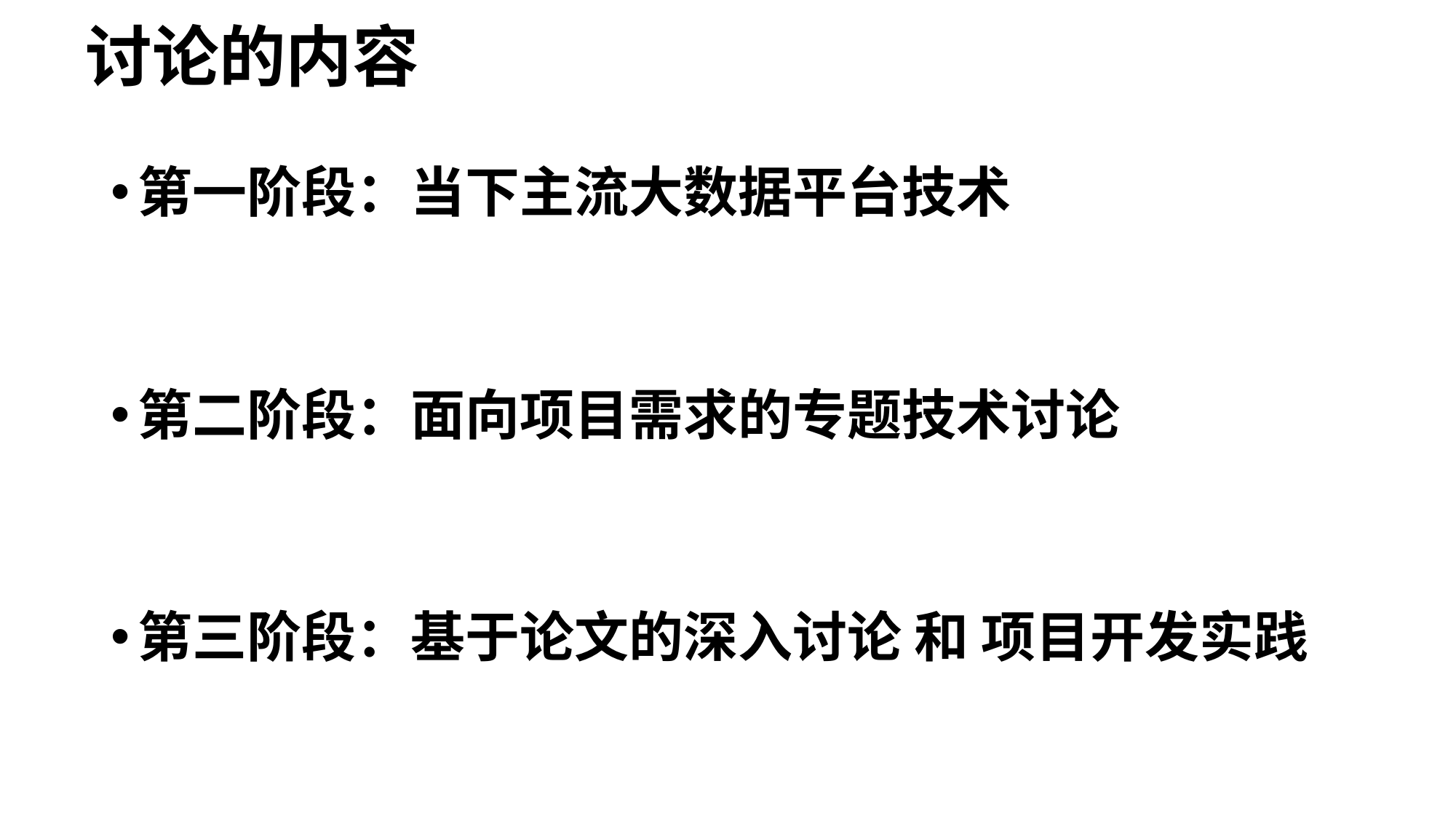

# 讨论的内容
第一阶段：当下主流大数据平台技术

第二阶段：面向项目需求的专题技术讨论

第三阶段：基于论文的深入讨论 和 项目开发实践